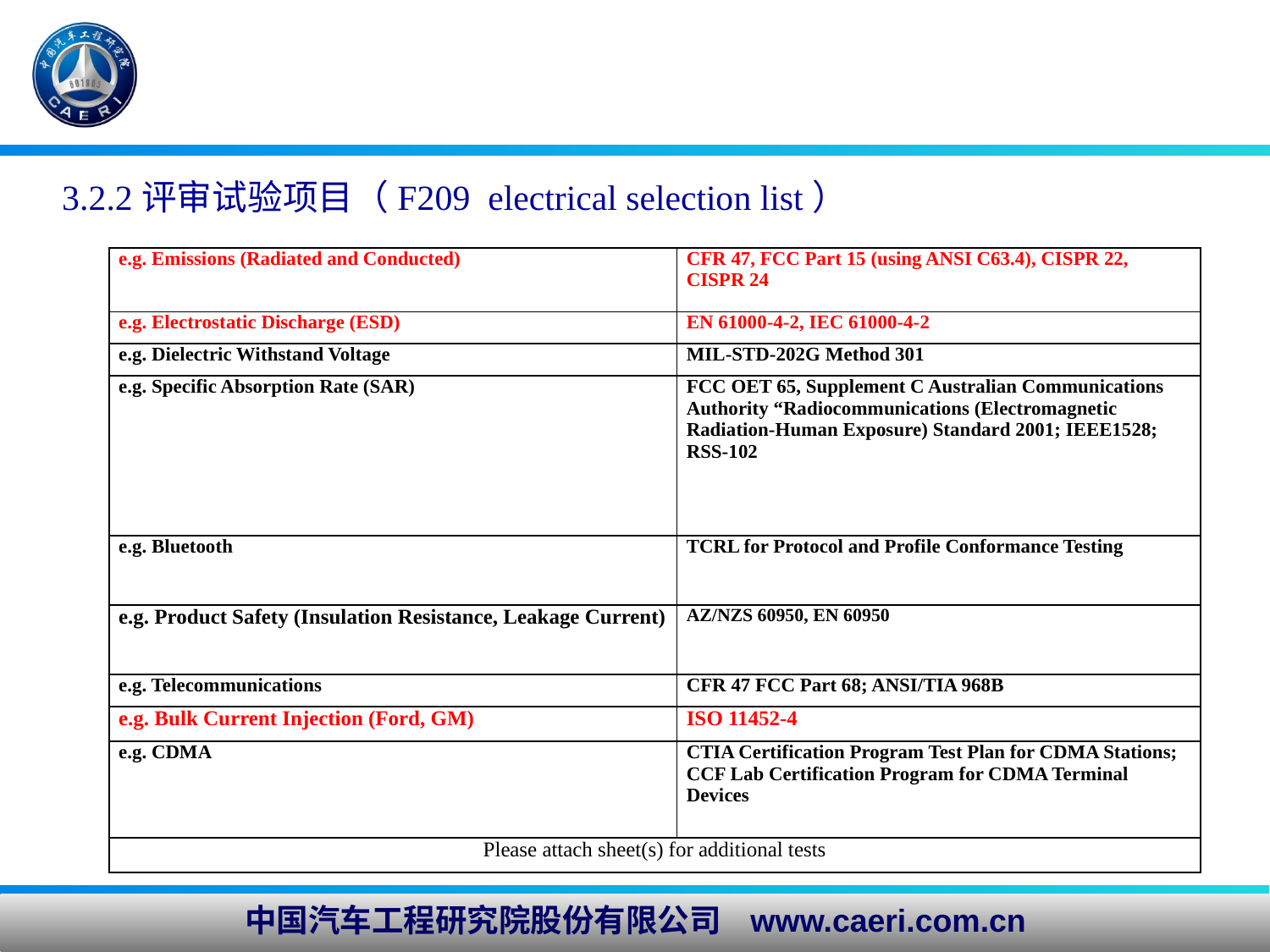

3.2.2评审试验项目（F209  electrical selection list）
| e.g. Emissions (Radiated and Conducted) | CFR 47, FCC Part 15 (using ANSI C63.4), CISPR 22, CISPR 24 |
| --- | --- |
| e.g. Electrostatic Discharge (ESD) | EN 61000-4-2, IEC 61000-4-2 |
| e.g. Dielectric Withstand Voltage | MIL-STD-202G Method 301 |
| e.g. Specific Absorption Rate (SAR) | FCC OET 65, Supplement C Australian Communications Authority “Radiocommunications (Electromagnetic Radiation-Human Exposure) Standard 2001; IEEE1528; RSS-102 |
| e.g. Bluetooth | TCRL for Protocol and Profile Conformance Testing |
| e.g. Product Safety (Insulation Resistance, Leakage Current) | AZ/NZS 60950, EN 60950 |
| e.g. Telecommunications | CFR 47 FCC Part 68; ANSI/TIA 968B |
| e.g. Bulk Current Injection (Ford, GM) | ISO 11452-4 |
| e.g. CDMA | CTIA Certification Program Test Plan for CDMA Stations; CCF Lab Certification Program for CDMA Terminal Devices |
| Please attach sheet(s) for additional tests |  |